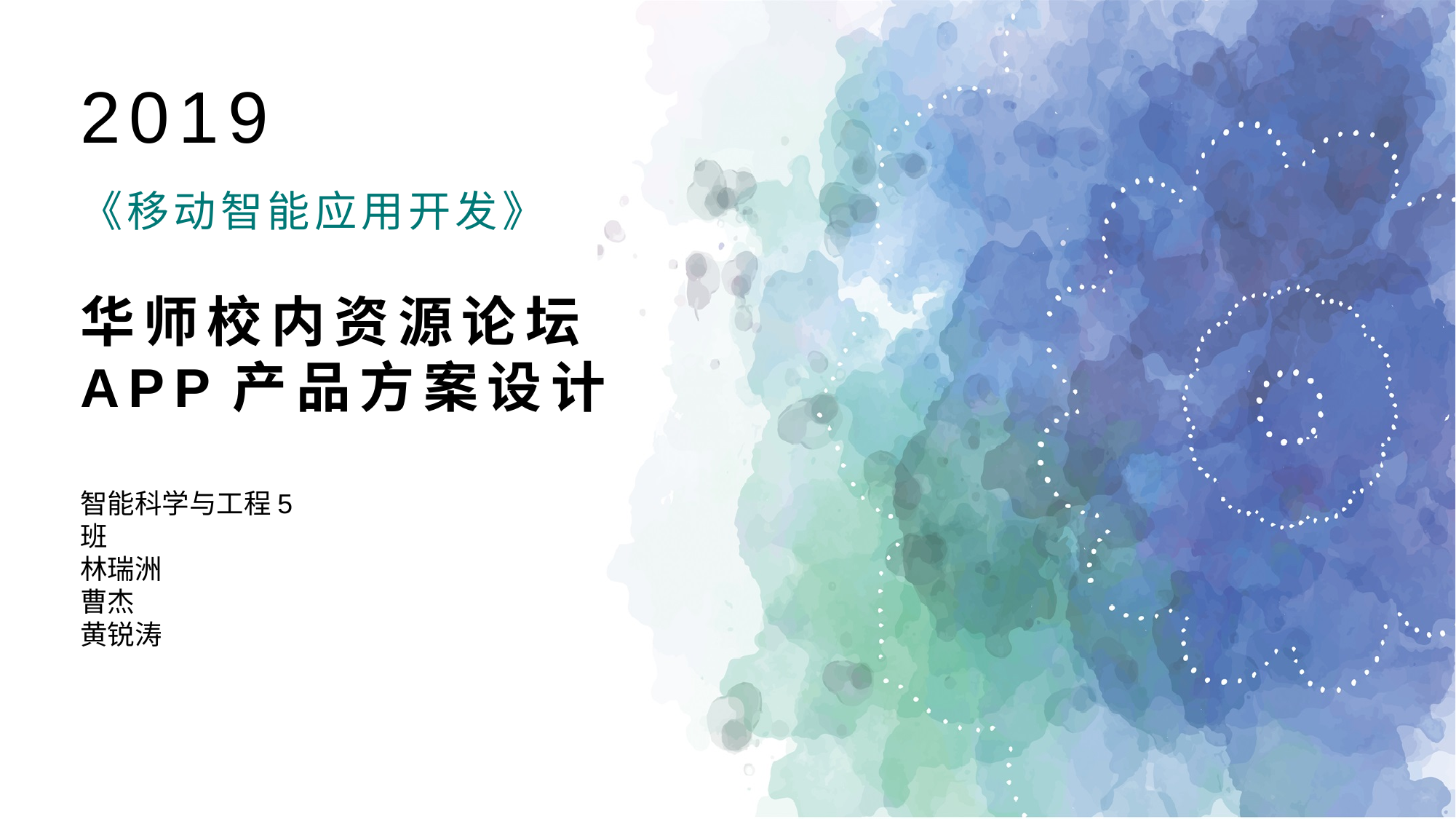

2019
《移动智能应用开发》
华师校内资源论坛APP产品方案设计
智能科学与工程5班
林瑞洲
曹杰
黄锐涛